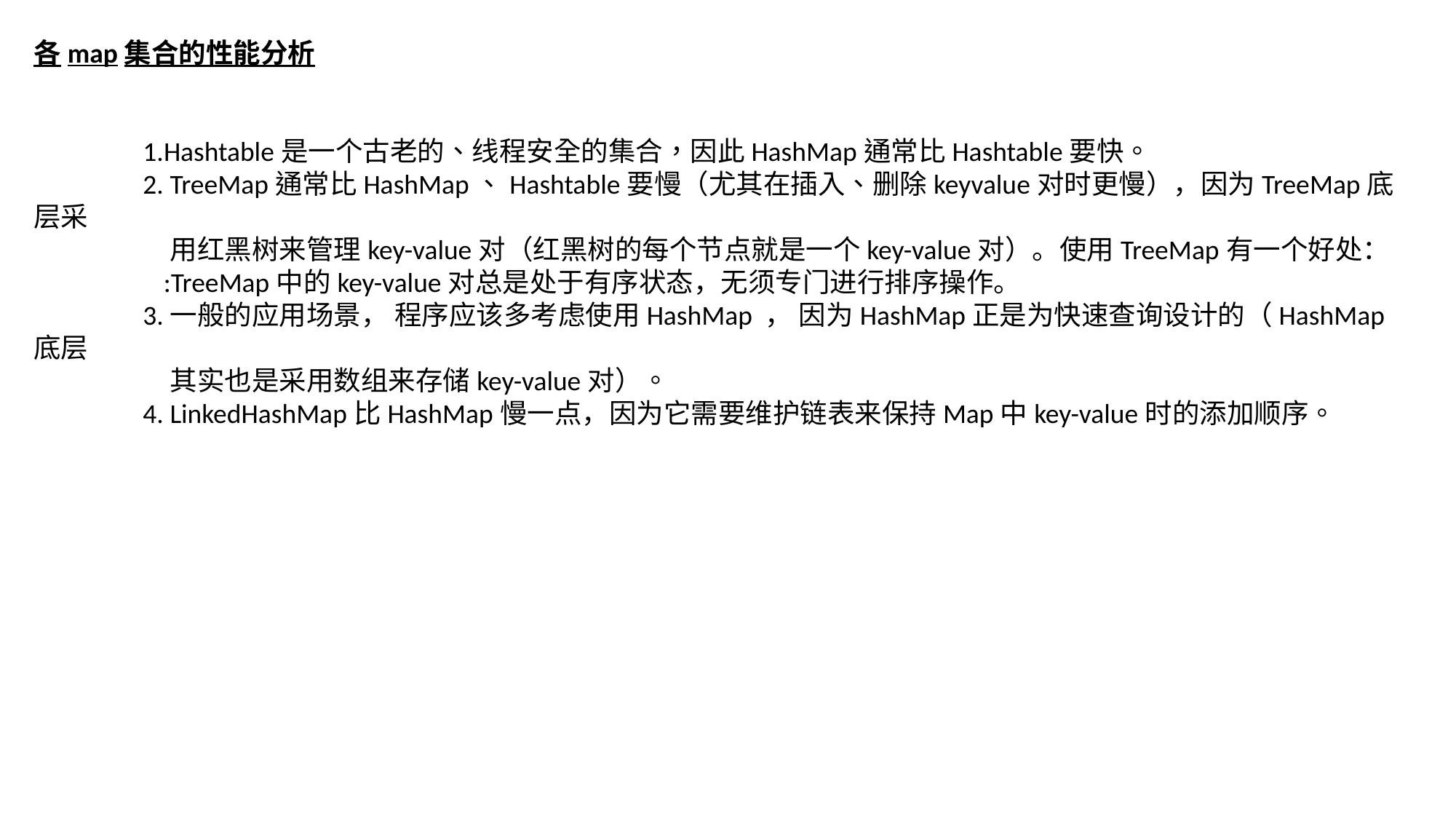

各map集合的性能分析

	1.Hashtable是一个古老的、线程安全的集合，因此HashMap通常比Hashtable要快。
	2. TreeMap通常比HashMap、Hashtable要慢（尤其在插入、删除keyvalue对时更慢），因为TreeMap底层采
                     用红黑树来管理key-value对（红黑树的每个节点就是一个key-value对）。使用TreeMap有一个好处：
                     :TreeMap中的key-value对总是处于有序状态，无须专门进行排序操作。
	3.一般的应用场景， 程序应该多考虑使用HashMap ， 因为HashMap正是为快速查询设计的（HashMap底层
                     其实也是采用数组来存储key-value对）。
	4. LinkedHashMap比HashMap慢一点，因为它需要维护链表来保持Map中key-value时的添加顺序。